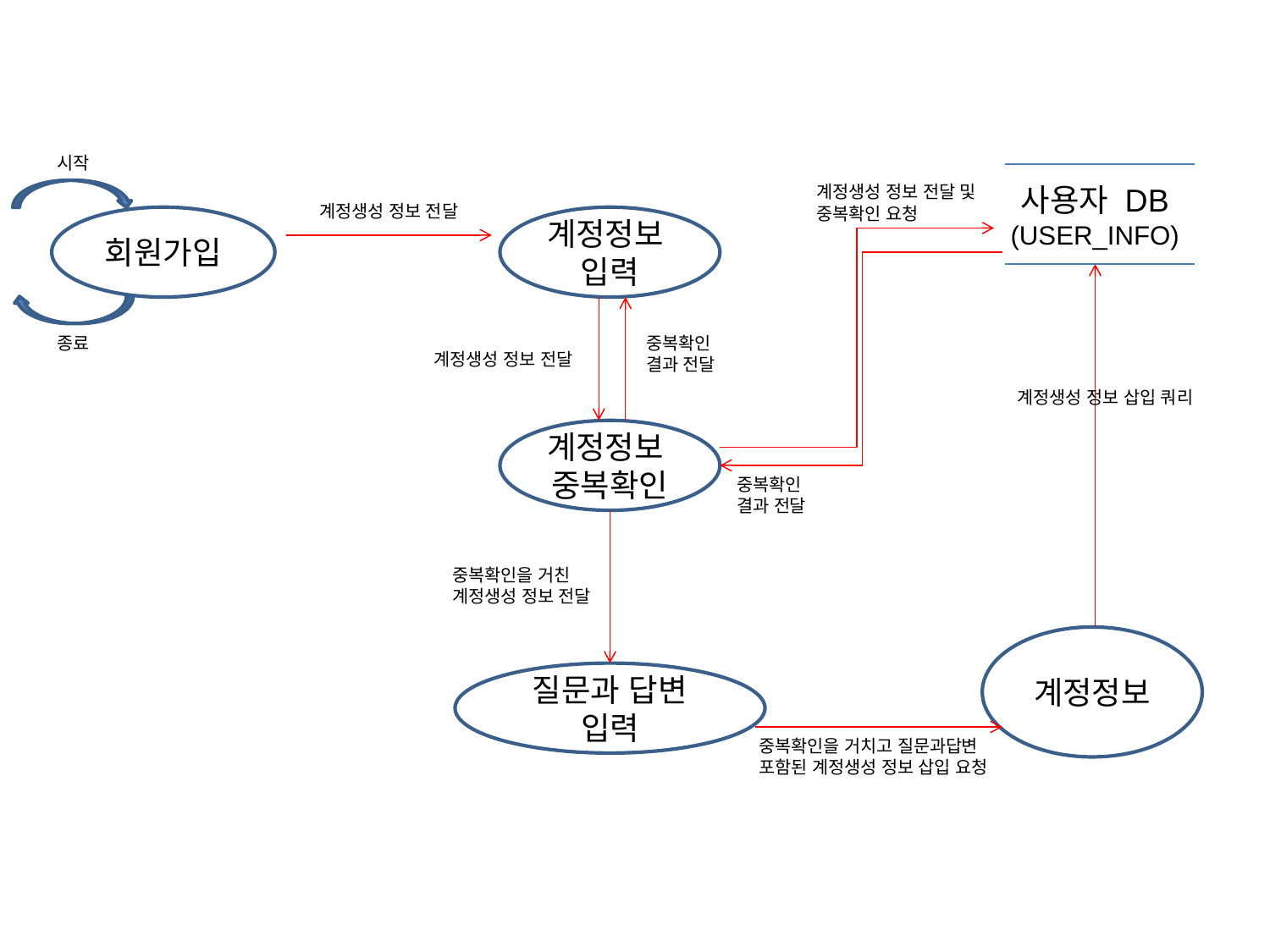

시작
사용자 DB
(USER_INFO)
계정생성 정보 전달 및
중복확인 요청

계정생성 정보 전달
회원가입
계정정보
입력

중복확인
결과 전달
종료
계정생성 정보 전달
계정생성 정보 삽입 쿼리
계정정보
중복확인
중복확인
결과 전달
중복확인을 거친
계정생성 정보 전달
계정정보
질문과 답변 입력
중복확인을 거치고 질문과답변
포함된 계정생성 정보 삽입 요청